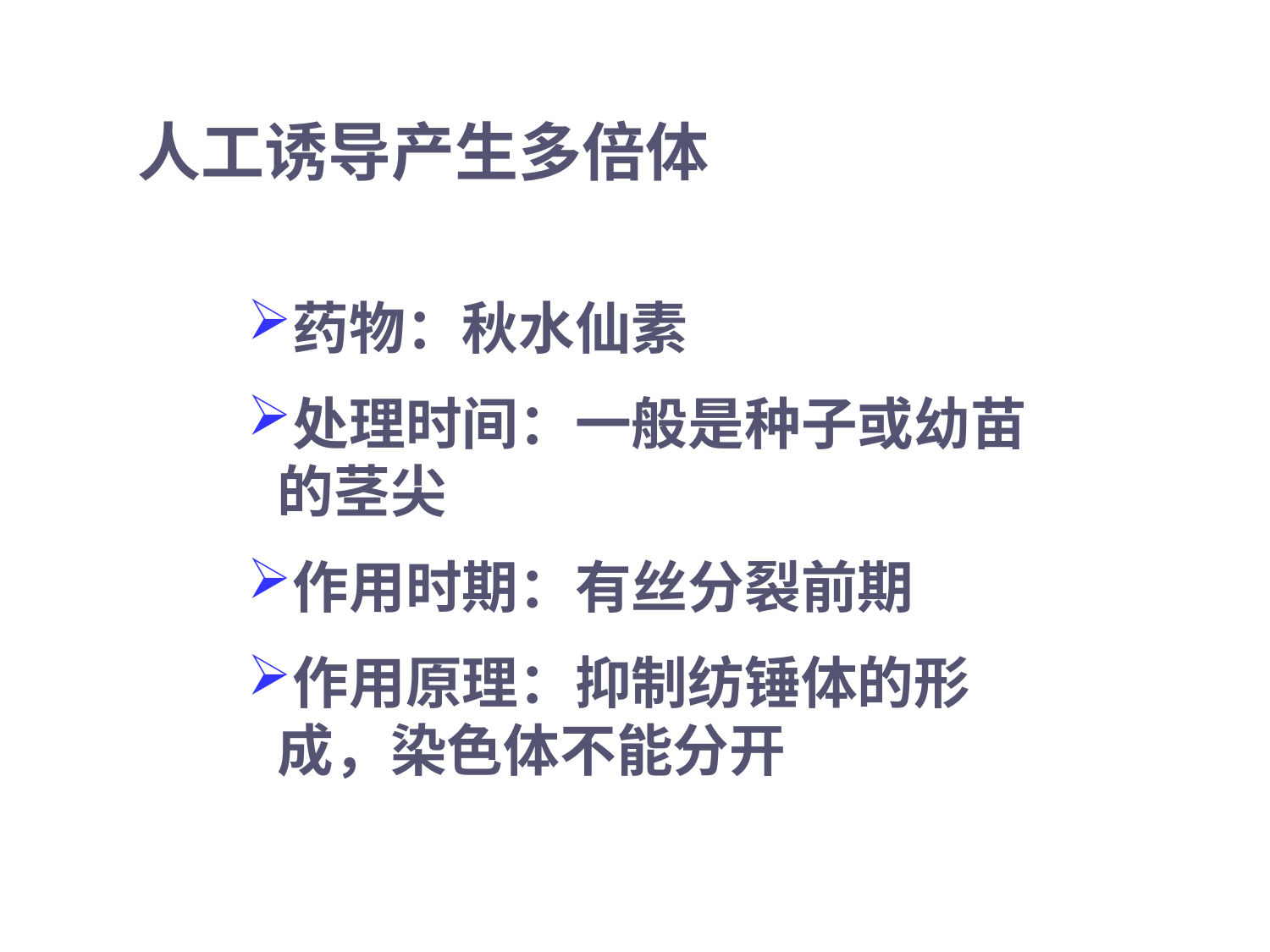

人工诱导产生多倍体
药物：秋水仙素
处理时间：一般是种子或幼苗的茎尖
作用时期：有丝分裂前期
作用原理：抑制纺锤体的形成，染色体不能分开